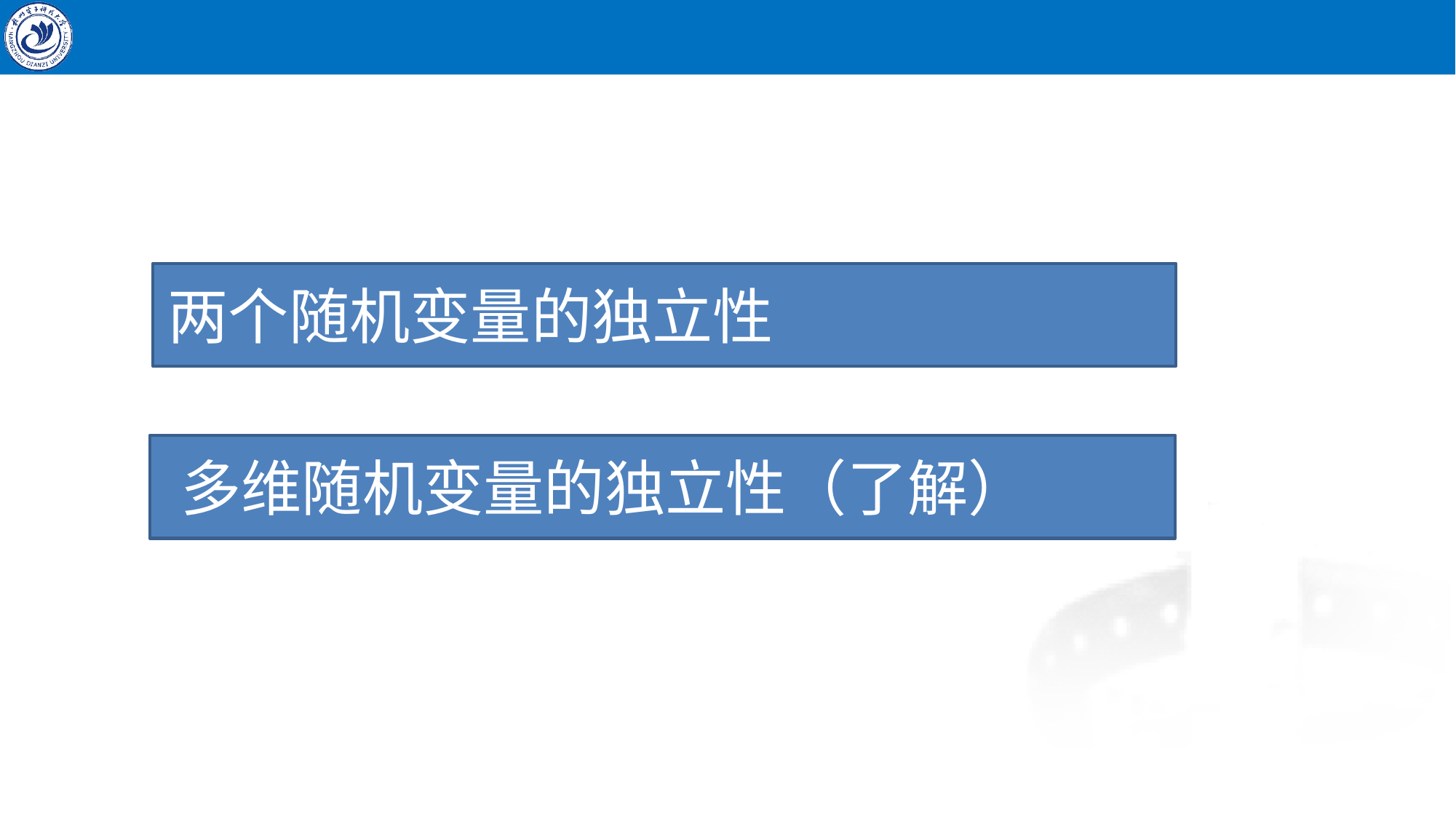

两个随机变量的独立性

多维随机变量的独立性（了解）
均匀分布、二维正态分布